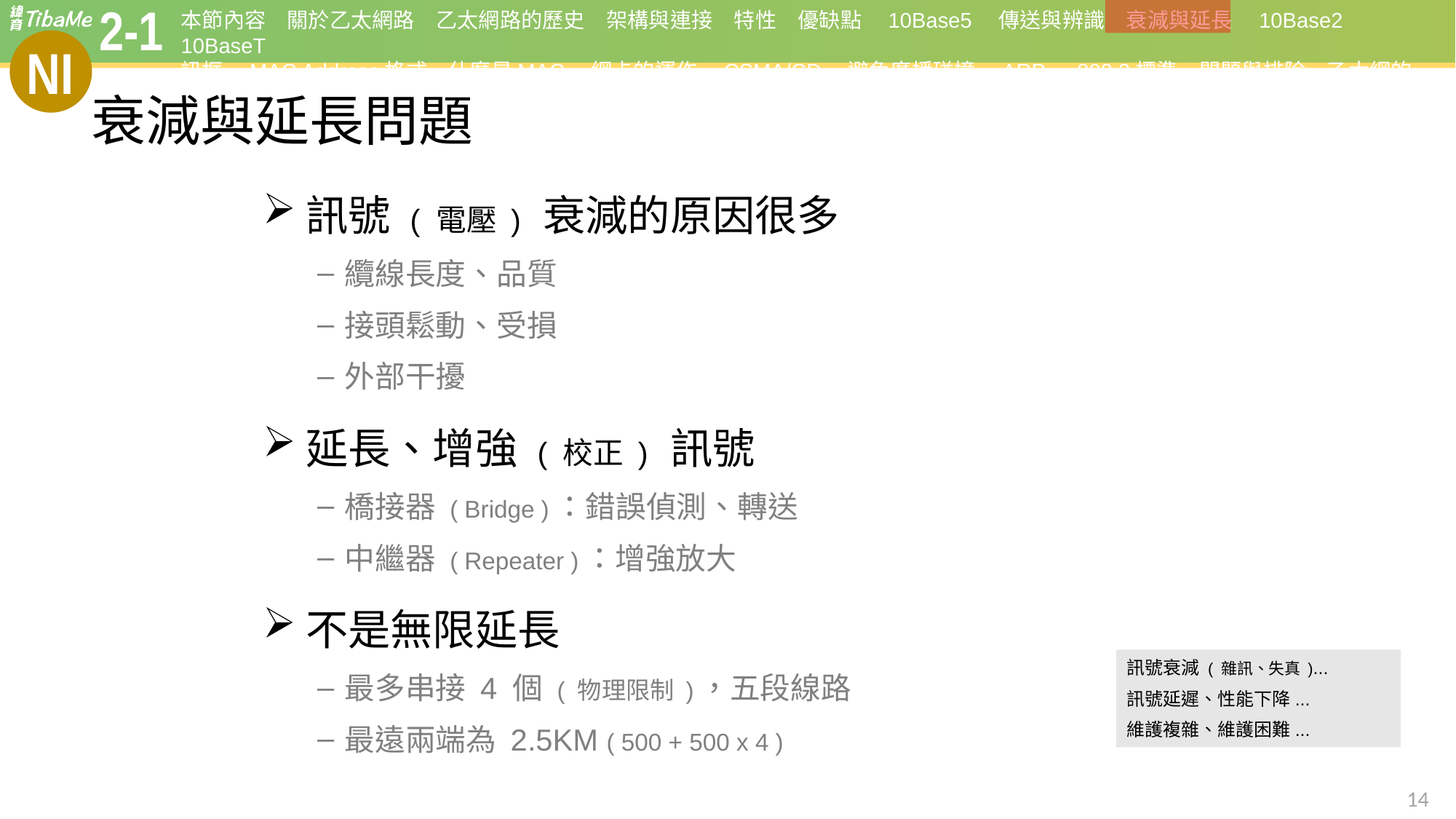

# 衰減與延長問題
訊號 ( 電壓 ) 衰減的原因很多
纜線長度、品質
接頭鬆動、受損
外部干擾
延長、增強 ( 校正 ) 訊號
橋接器 ( Bridge )：錯誤偵測、轉送
中繼器 ( Repeater )：增強放大
不是無限延長
最多串接 4 個 ( 物理限制 )，五段線路
最遠兩端為 2.5KM ( 500 + 500 x 4 )
訊號衰減 ( 雜訊、失真 )...
訊號延遲、性能下降...
維護複雜、維護困難...